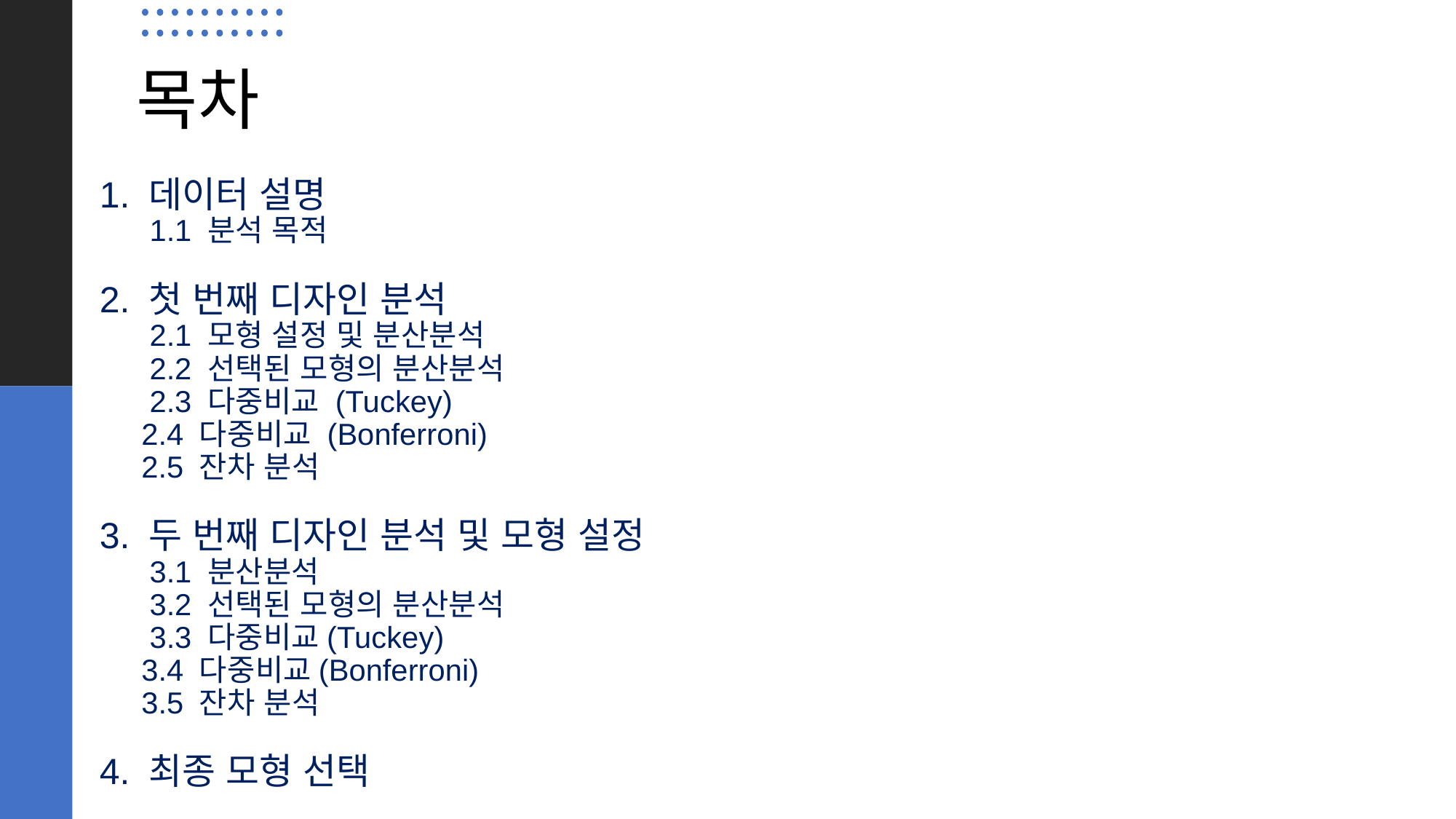

목차
# 1. 데이터 설명 1.1 분석 목적 2. 첫 번째 디자인 분석 2.1 모형 설정 및 분산분석 2.2 선택된 모형의 분산분석 2.3 다중비교 (Tuckey) 2.4 다중비교 (Bonferroni) 2.5 잔차 분석 3. 두 번째 디자인 분석 및 모형 설정 3.1 분산분석 3.2 선택된 모형의 분산분석 3.3 다중비교(Tuckey) 3.4 다중비교(Bonferroni) 3.5 잔차 분석 4. 최종 모형 선택